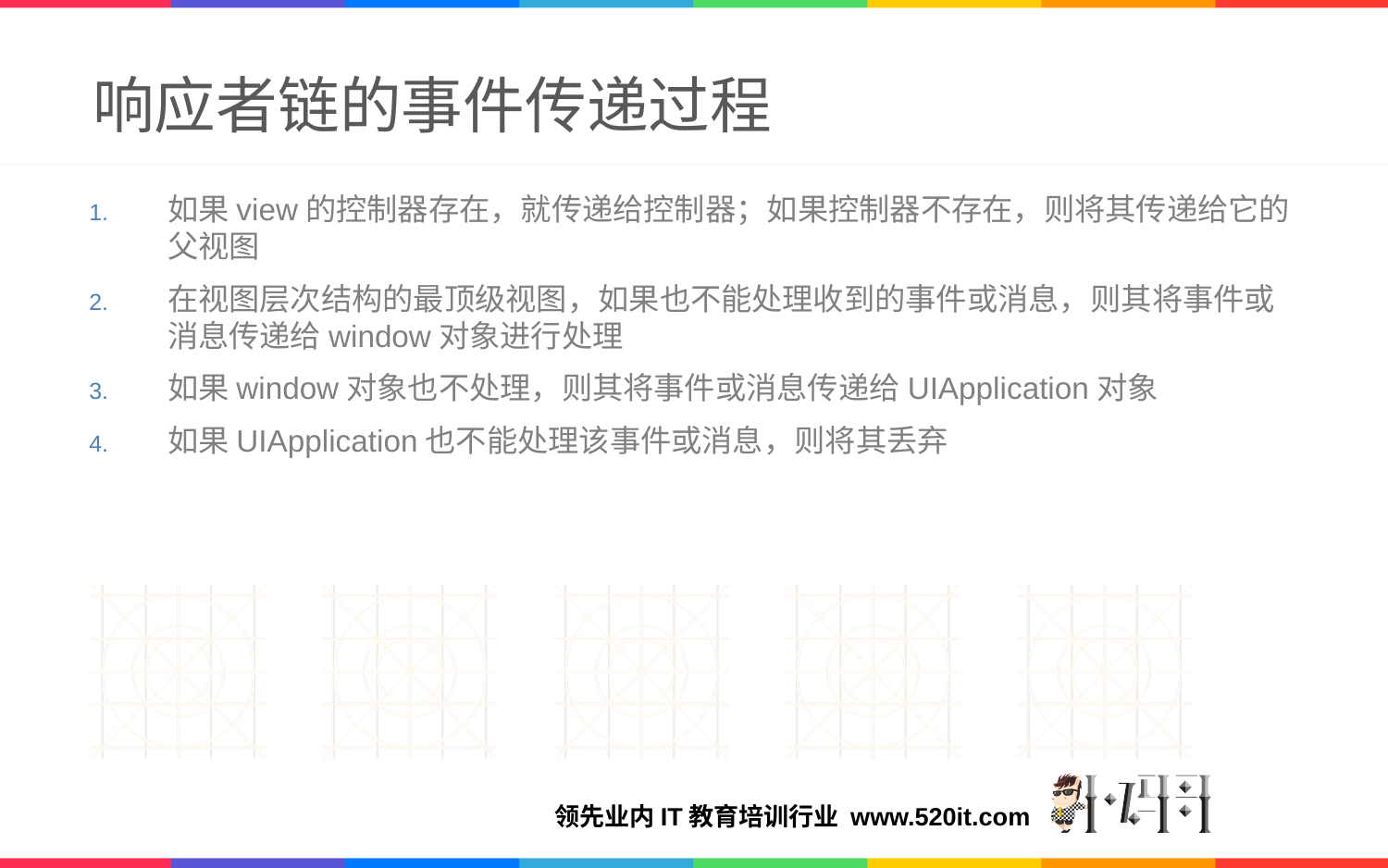

# 响应者链的事件传递过程
如果view的控制器存在，就传递给控制器；如果控制器不存在，则将其传递给它的父视图
在视图层次结构的最顶级视图，如果也不能处理收到的事件或消息，则其将事件或消息传递给window对象进行处理
如果window对象也不处理，则其将事件或消息传递给UIApplication对象
如果UIApplication也不能处理该事件或消息，则将其丢弃